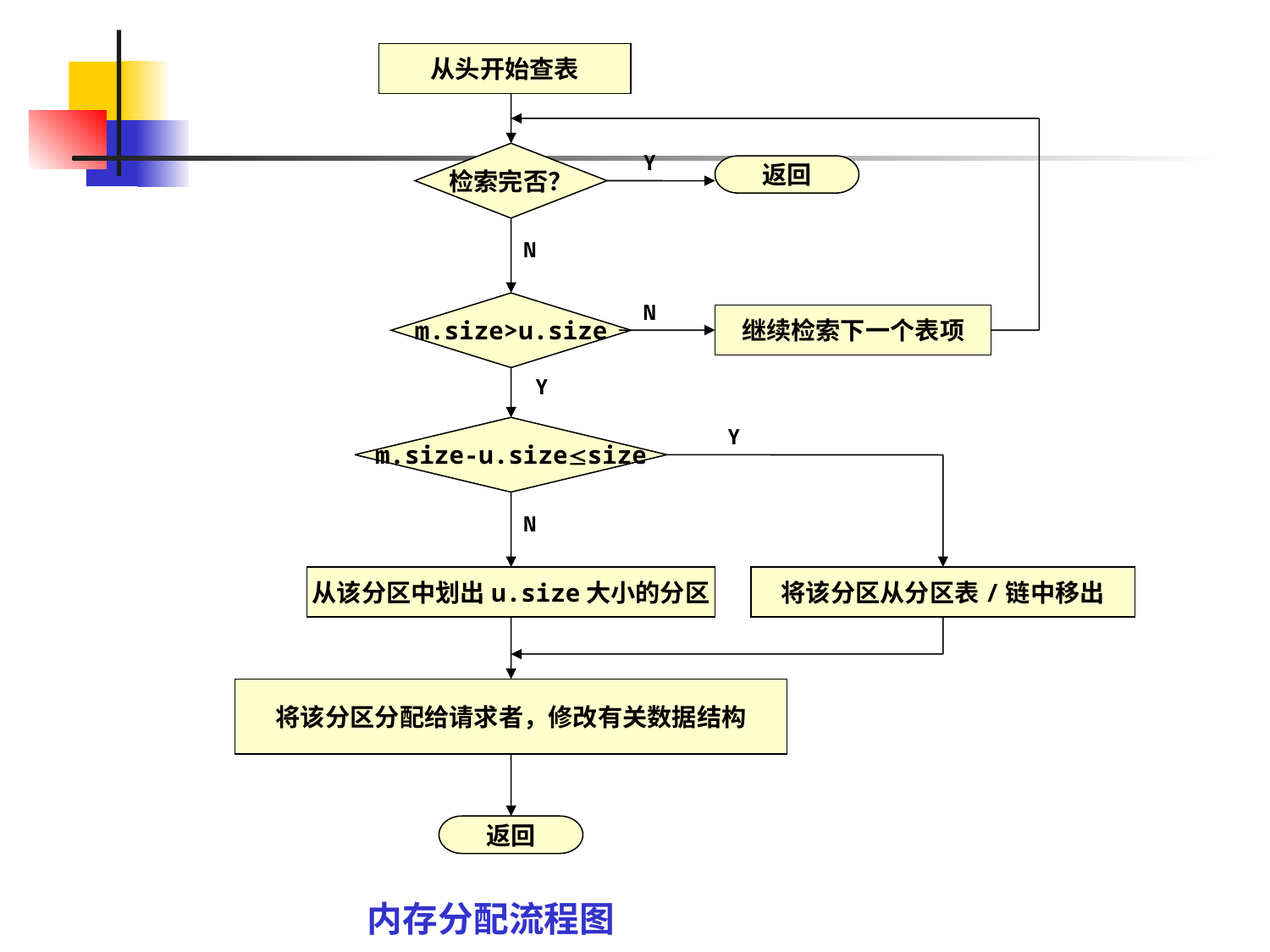

从头开始查表

检索完否？
Y
返回

N
m.size>u.size
N
继续检索下一个表项

Y
m.size-u.size≤size
Y

N
从该分区中划出u.size大小的分区
将该分区从分区表/链中移出

将该分区分配给请求者，修改有关数据结构

返回
内存分配流程图